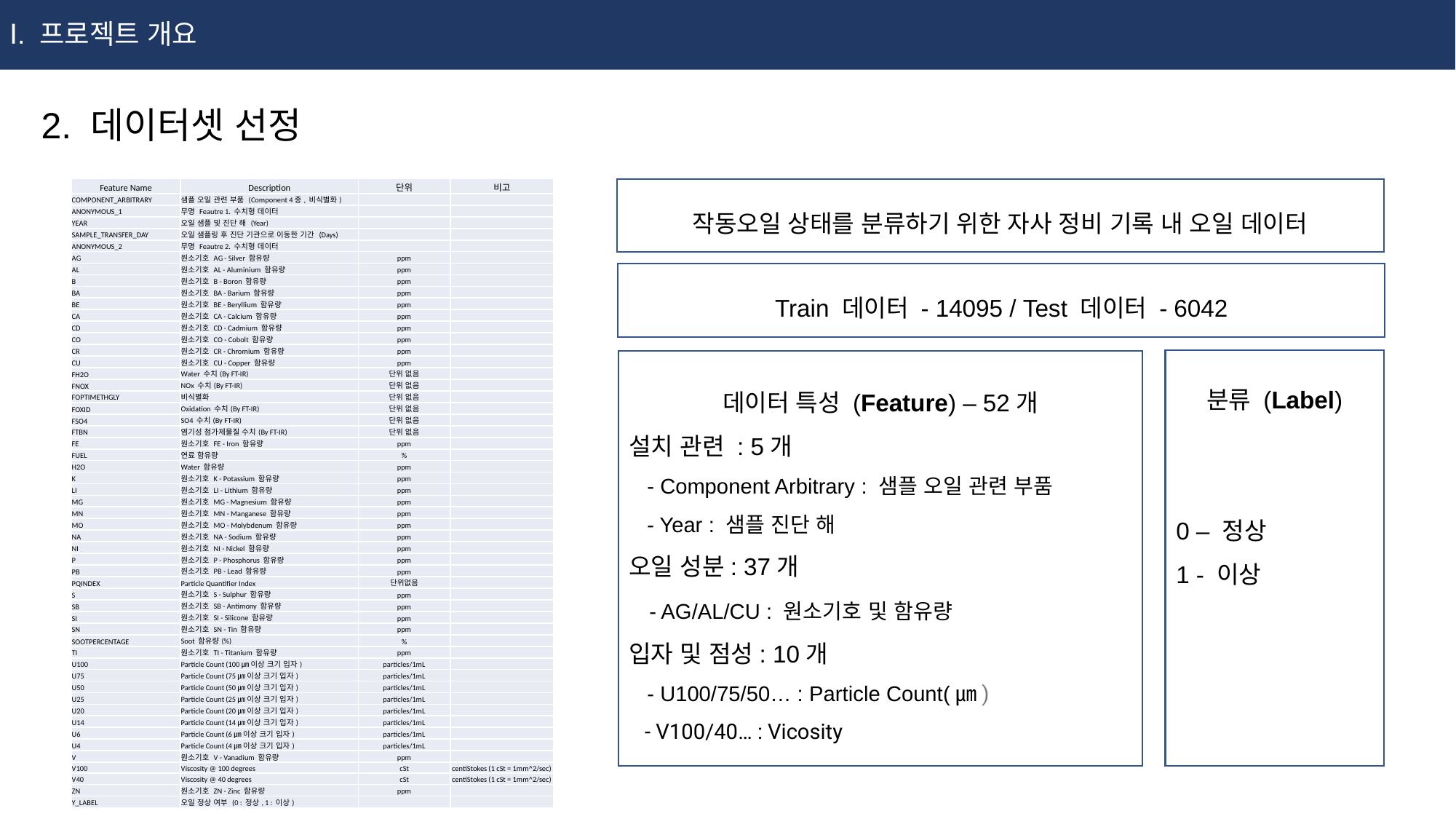

Ⅰ. 프로젝트 개요
   2. 데이터셋 선정
| Feature Name | Description | 단위 | 비고 |
| --- | --- | --- | --- |
| COMPONENT\_ARBITRARY | 샘플 오일 관련 부품 (Component 4종, 비식별화) |  |  |
| ANONYMOUS\_1 | 무명 Feautre 1. 수치형 데이터 |  |  |
| YEAR | 오일 샘플 및 진단 해 (Year) |  |  |
| SAMPLE\_TRANSFER\_DAY | 오일 샘플링 후 진단 기관으로 이동한 기간 (Days) |  |  |
| ANONYMOUS\_2 | 무명 Feautre 2. 수치형 데이터 |  |  |
| AG | 원소기호 AG - Silver 함유량 | ppm |  |
| AL | 원소기호 AL - Aluminium 함유량 | ppm |  |
| B | 원소기호 B - Boron 함유량 | ppm |  |
| BA | 원소기호 BA - Barium 함유량 | ppm |  |
| BE | 원소기호 BE - Beryllium 함유량 | ppm |  |
| CA | 원소기호 CA - Calcium 함유량 | ppm |  |
| CD | 원소기호 CD - Cadmium 함유량 | ppm |  |
| CO | 원소기호 CO - Cobolt 함유량 | ppm |  |
| CR | 원소기호 CR - Chromium 함유량 | ppm |  |
| CU | 원소기호 CU - Copper 함유량 | ppm |  |
| FH2O | Water 수치(By FT-IR) | 단위 없음 |  |
| FNOX | NOx 수치(By FT-IR) | 단위 없음 |  |
| FOPTIMETHGLY | 비식별화 | 단위 없음 |  |
| FOXID | Oxidation 수치(By FT-IR) | 단위 없음 |  |
| FSO4 | SO4 수치(By FT-IR) | 단위 없음 |  |
| FTBN | 염기성 첨가제물질 수치(By FT-IR) | 단위 없음 |  |
| FE | 원소기호 FE - Iron 함유량 | ppm |  |
| FUEL | 연료 함유량 | % |  |
| H2O | Water 함유량 | ppm |  |
| K | 원소기호 K - Potassium 함유량 | ppm |  |
| LI | 원소기호 LI - Lithium 함유량 | ppm |  |
| MG | 원소기호 MG - Magnesium 함유량 | ppm |  |
| MN | 원소기호 MN - Manganese 함유량 | ppm |  |
| MO | 원소기호 MO - Molybdenum 함유량 | ppm |  |
| NA | 원소기호 NA - Sodium 함유량 | ppm |  |
| NI | 원소기호 NI - Nickel 함유량 | ppm |  |
| P | 원소기호 P - Phosphorus 함유량 | ppm |  |
| PB | 원소기호 PB - Lead 함유량 | ppm |  |
| PQINDEX | Particle Quantifier Index | 단위없음 |  |
| S | 원소기호 S - Sulphur 함유량 | ppm |  |
| SB | 원소기호 SB - Antimony 함유량 | ppm |  |
| SI | 원소기호 SI - Silicone 함유량 | ppm |  |
| SN | 원소기호 SN - Tin 함유량 | ppm |  |
| SOOTPERCENTAGE | Soot 함유량(%) | % |  |
| TI | 원소기호 TI - Titanium 함유량 | ppm |  |
| U100 | Particle Count (100㎛ 이상 크기 입자) | particles/1mL |  |
| U75 | Particle Count (75㎛ 이상 크기 입자) | particles/1mL |  |
| U50 | Particle Count (50㎛ 이상 크기 입자) | particles/1mL |  |
| U25 | Particle Count (25㎛ 이상 크기 입자) | particles/1mL |  |
| U20 | Particle Count (20㎛ 이상 크기 입자) | particles/1mL |  |
| U14 | Particle Count (14㎛ 이상 크기 입자) | particles/1mL |  |
| U6 | Particle Count (6㎛ 이상 크기 입자) | particles/1mL |  |
| U4 | Particle Count (4㎛ 이상 크기 입자) | particles/1mL |  |
| V | 원소기호 V - Vanadium 함유량 | ppm |  |
| V100 | Viscosity @ 100 degrees | cSt | centiStokes (1 cSt = 1mm^2/sec) |
| V40 | Viscosity @ 40 degrees | cSt | centiStokes (1 cSt = 1mm^2/sec) |
| ZN | 원소기호 ZN - Zinc 함유량 | ppm |  |
| Y\_LABEL | 오일 정상 여부 (0 : 정상, 1 : 이상) |  |  |
작동오일 상태를 분류하기 위한 자사 정비 기록 내 오일 데이터
Train 데이터 - 14095 / Test 데이터 - 6042

분류 (Label)

0 – 정상
1 - 이상

데이터 특성 (Feature) – 52개
설치 관련 : 5개
   - Component Arbitrary : 샘플 오일 관련 부품
   - Year : 샘플 진단 해
오일 성분: 37개
   - AG/AL/CU : 원소기호 및 함유량
입자 및 점성: 10개
   - U100/75/50… : Particle Count(㎛)
   - V100/40… : Vicosity